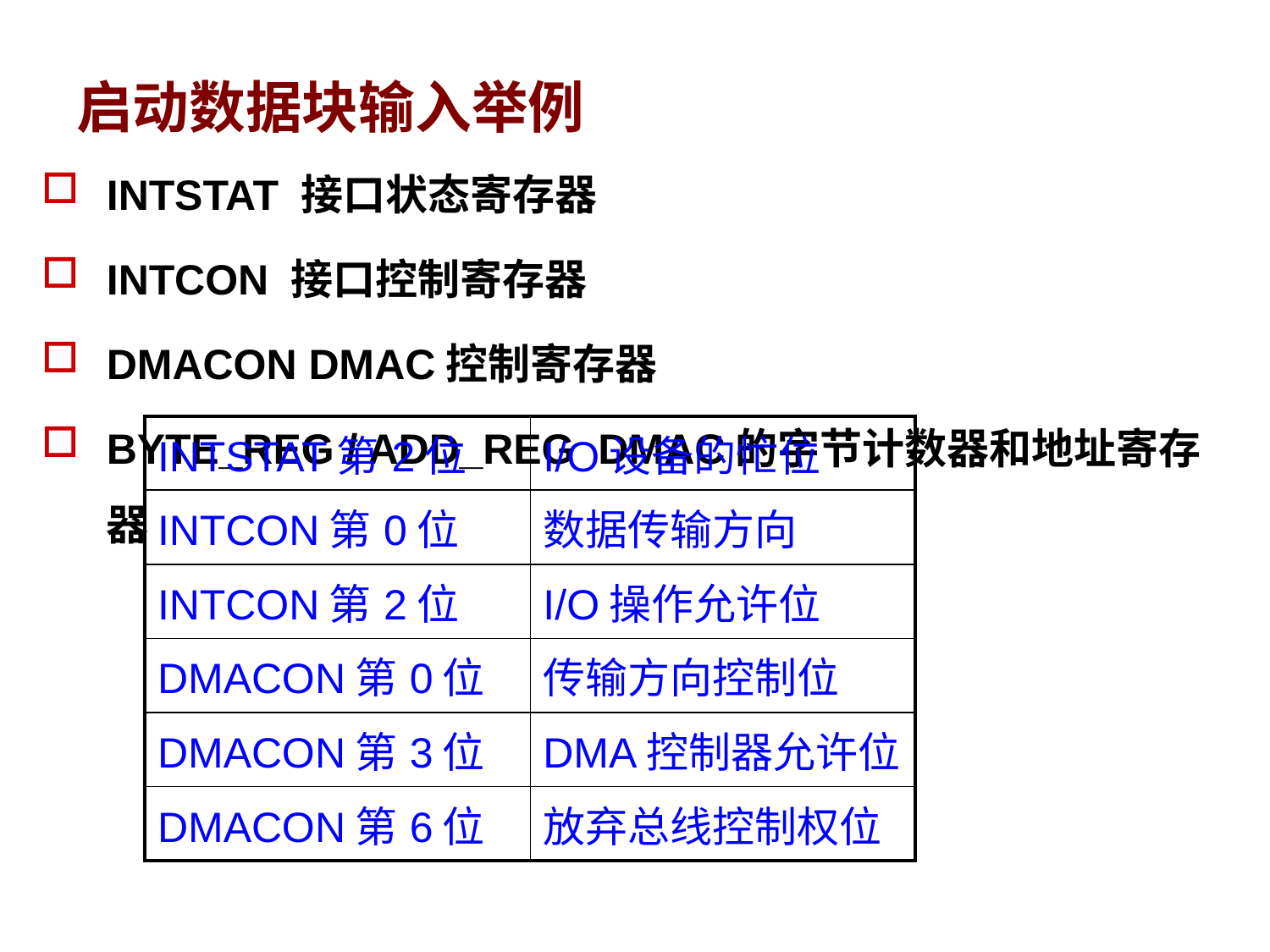

# 启动数据块输入举例
INTSTAT 接口状态寄存器
INTCON 接口控制寄存器
DMACON DMAC控制寄存器
BYTE_REG / ADD_REG  DMAC的字节计数器和地址寄存器

| INTSTAT第2位 | I/O设备的忙位 |
| --- | --- |
| INTCON第0位 | 数据传输方向 |
| INTCON第2位 | I/O操作允许位 |
| DMACON第0位 | 传输方向控制位 |
| DMACON第3位 | DMA控制器允许位 |
| DMACON第6位 | 放弃总线控制权位 |